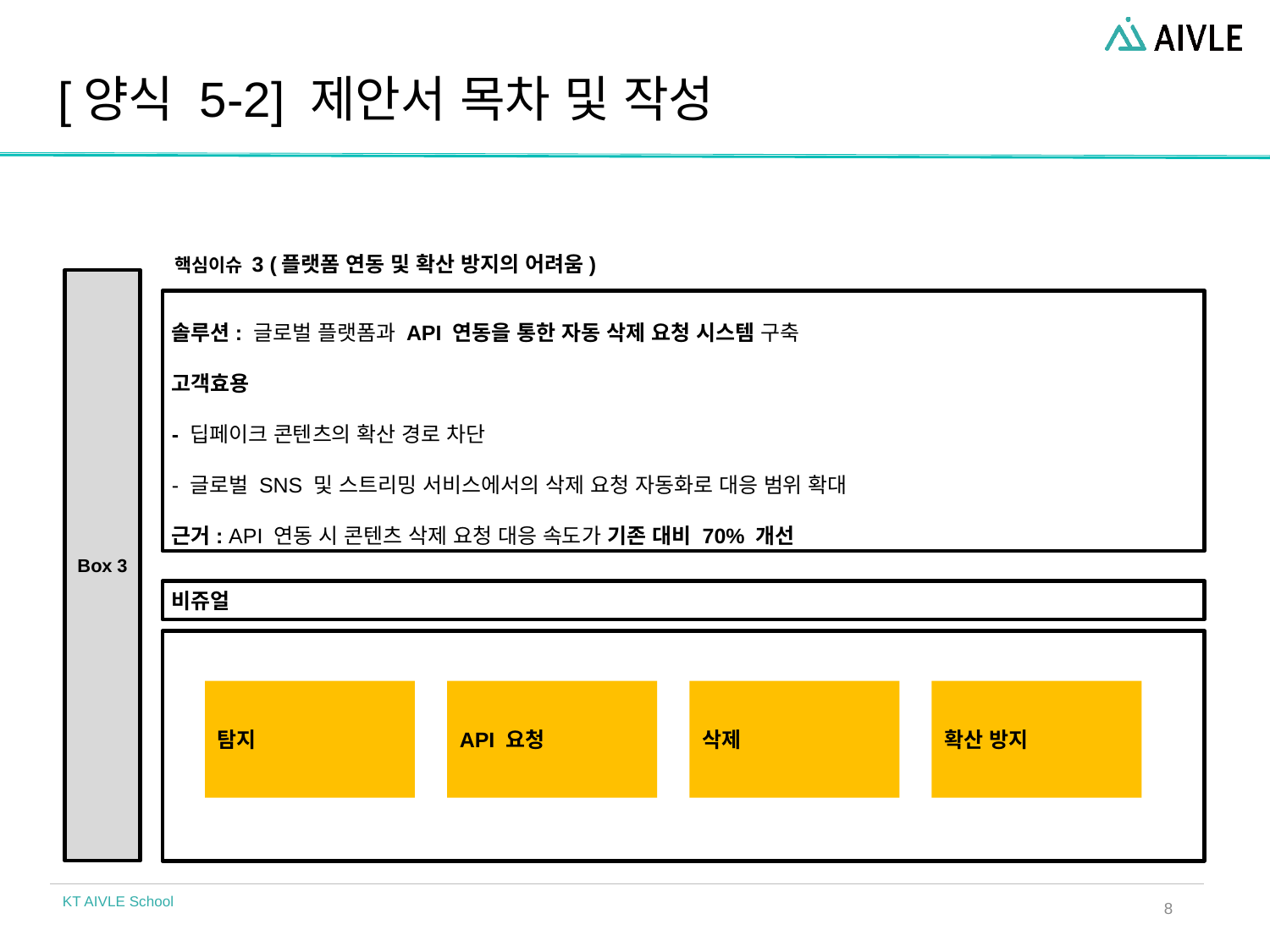

# [양식 5-2] 제안서 목차 및 작성

핵심이슈 3 (플랫폼 연동 및 확산 방지의 어려움)
Box 3
솔루션: 글로벌 플랫폼과 API 연동을 통한 자동 삭제 요청 시스템 구축
고객효용
- 딥페이크 콘텐츠의 확산 경로 차단
- 글로벌 SNS 및 스트리밍 서비스에서의 삭제 요청 자동화로 대응 범위 확대
근거: API 연동 시 콘텐츠 삭제 요청 대응 속도가 기존 대비 70% 개선
비쥬얼

탐지
삭제
API 요청
확산 방지